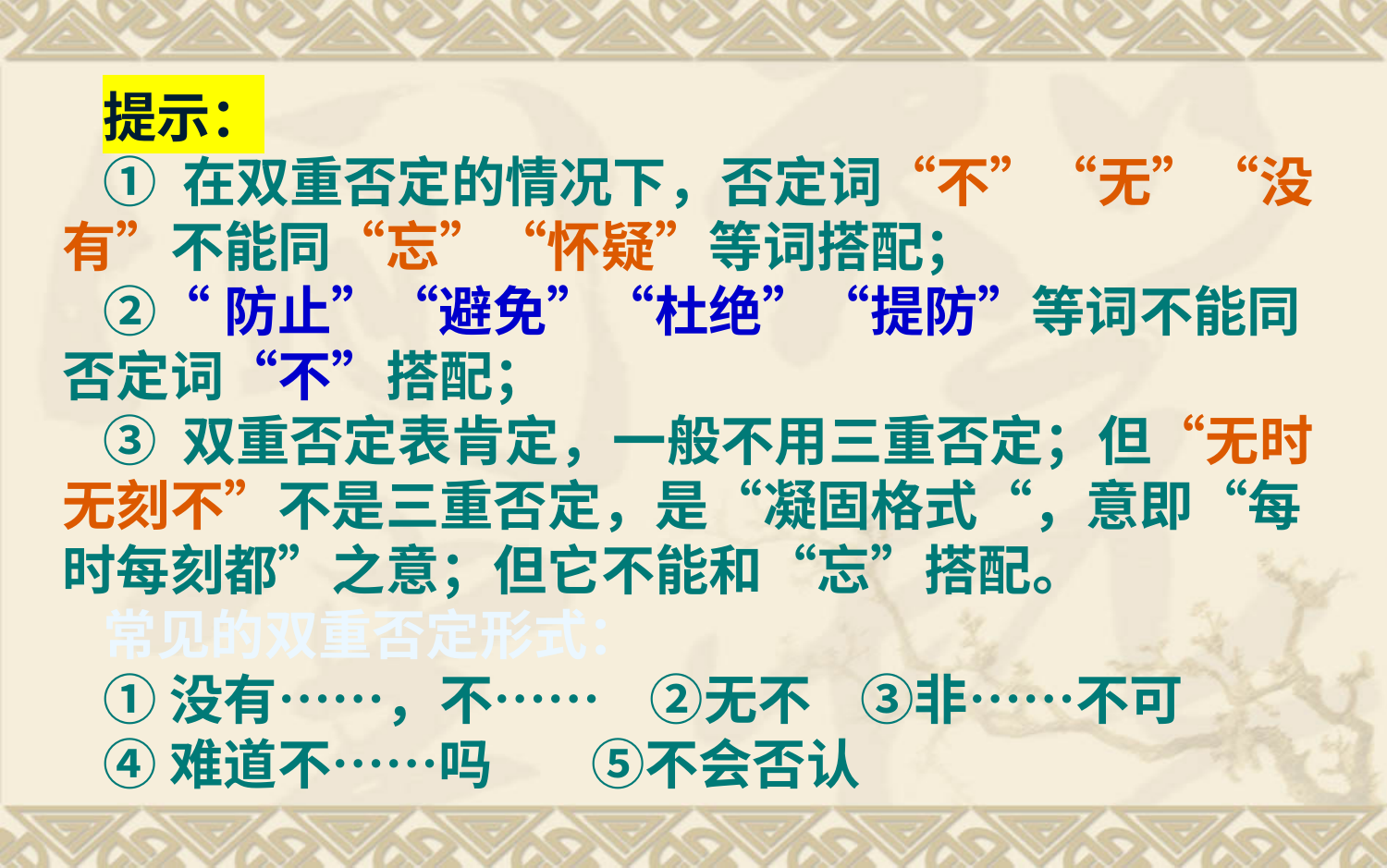

提示：
① 在双重否定的情况下，否定词“不”“无”“没有”不能同“忘”“怀疑”等词搭配；
②“防止”“避免”“杜绝”“提防”等词不能同否定词“不”搭配；
③ 双重否定表肯定，一般不用三重否定；但“无时无刻不”不是三重否定，是“凝固格式“，意即“每时每刻都”之意；但它不能和“忘”搭配。
常见的双重否定形式：
①没有……，不……    ②无不    ③非……不可
④难道不……吗        ⑤不会否认